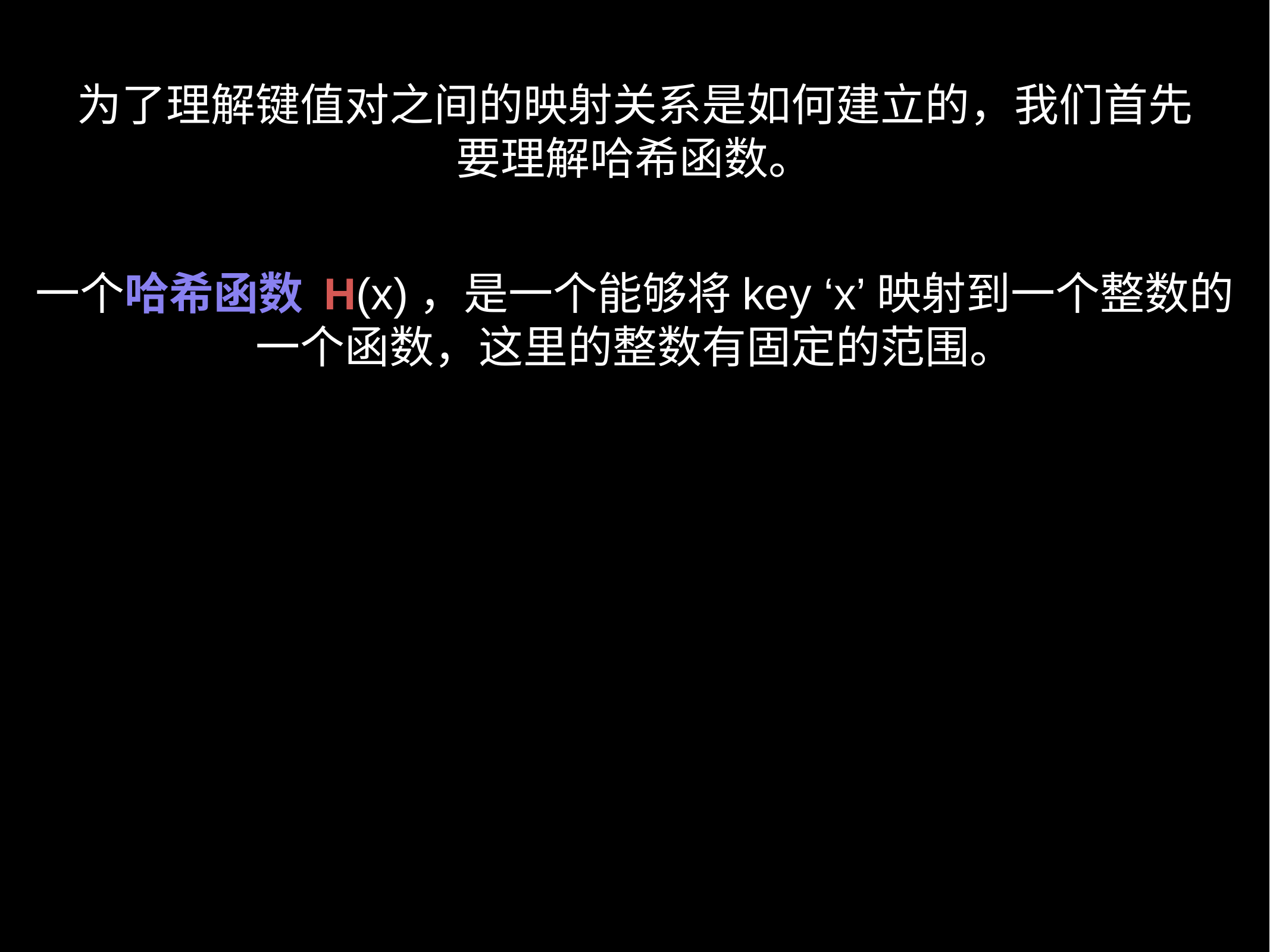

为了理解键值对之间的映射关系是如何建立的，我们首先要理解哈希函数。
一个哈希函数 H(x)，是一个能够将key ‘x’映射到一个整数的一个函数，这里的整数有固定的范围。